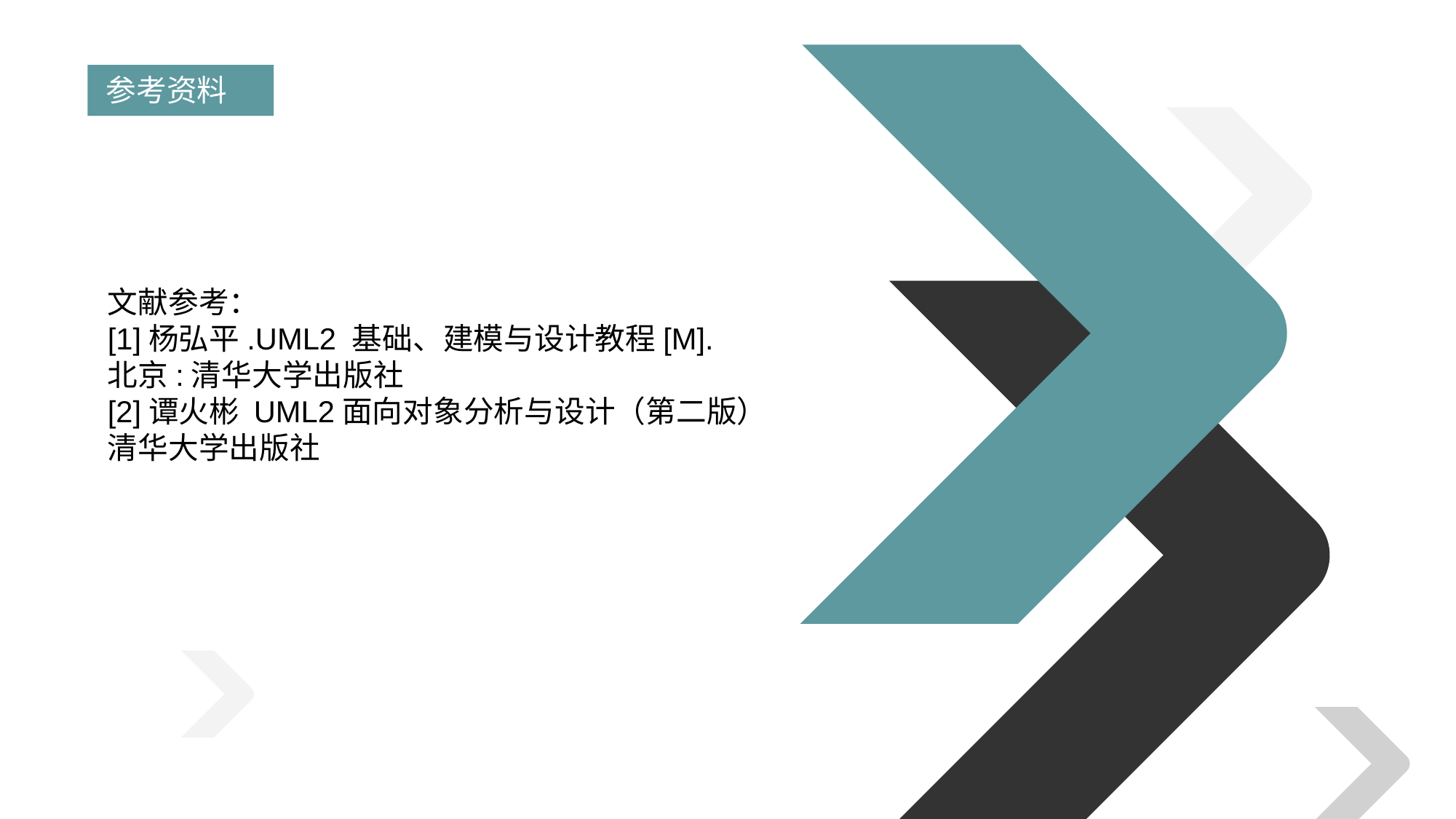

参考资料

文献参考：
[1]杨弘平.UML2 基础、建模与设计教程[M].
北京:清华大学出版社
[2]谭火彬 UML2面向对象分析与设计（第二版）
清华大学出版社